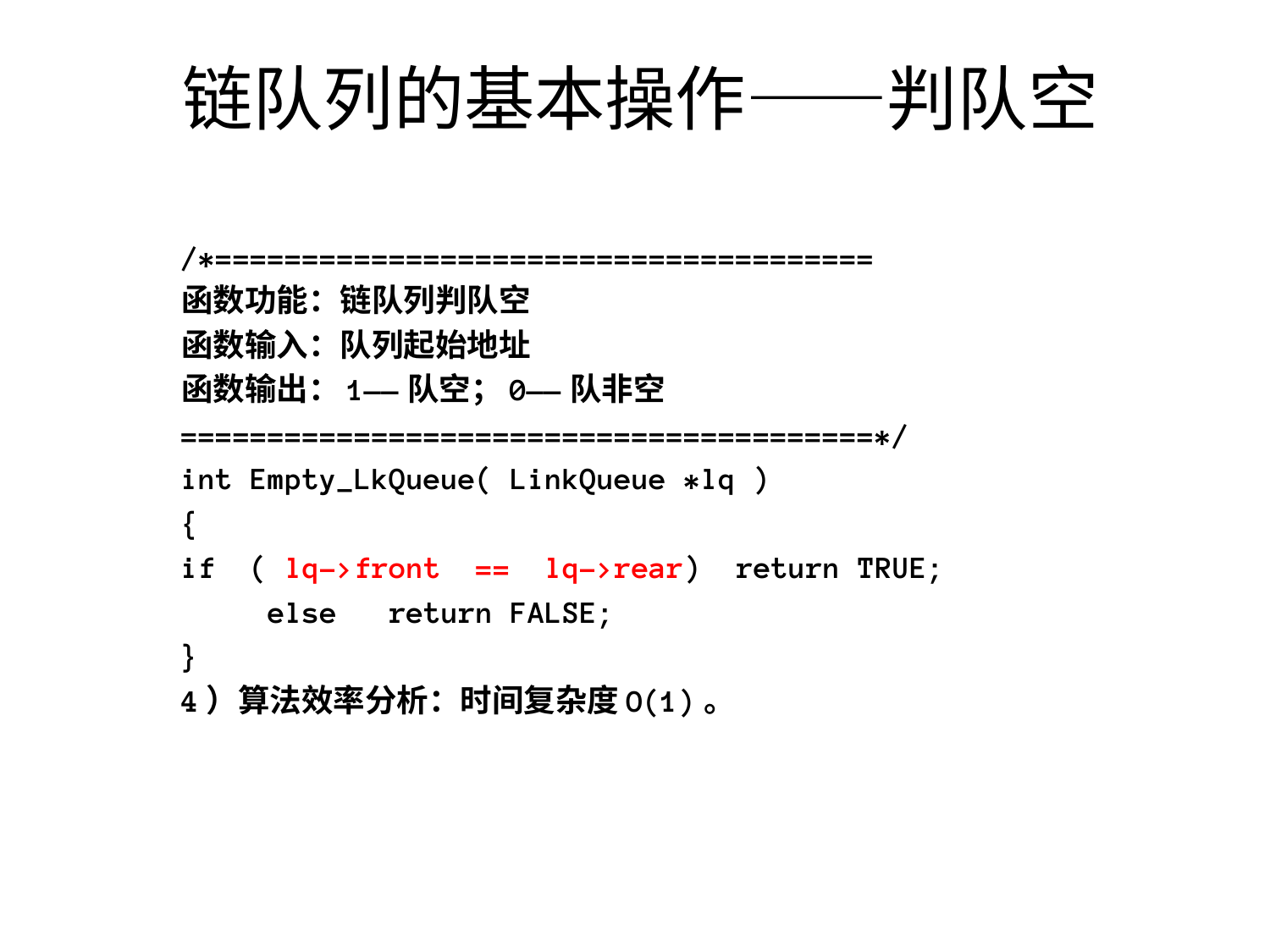

# 链队列的基本操作——判队空
/*======================================
函数功能：链队列判队空
函数输入：队列起始地址
函数输出：1——队空；0——队非空
========================================*/
int Empty_LkQueue( LinkQueue *lq )
{
if  ( lq->front  ==  lq->rear)  return TRUE;
     else   return FALSE;
}
4）算法效率分析：时间复杂度O(1)。

152